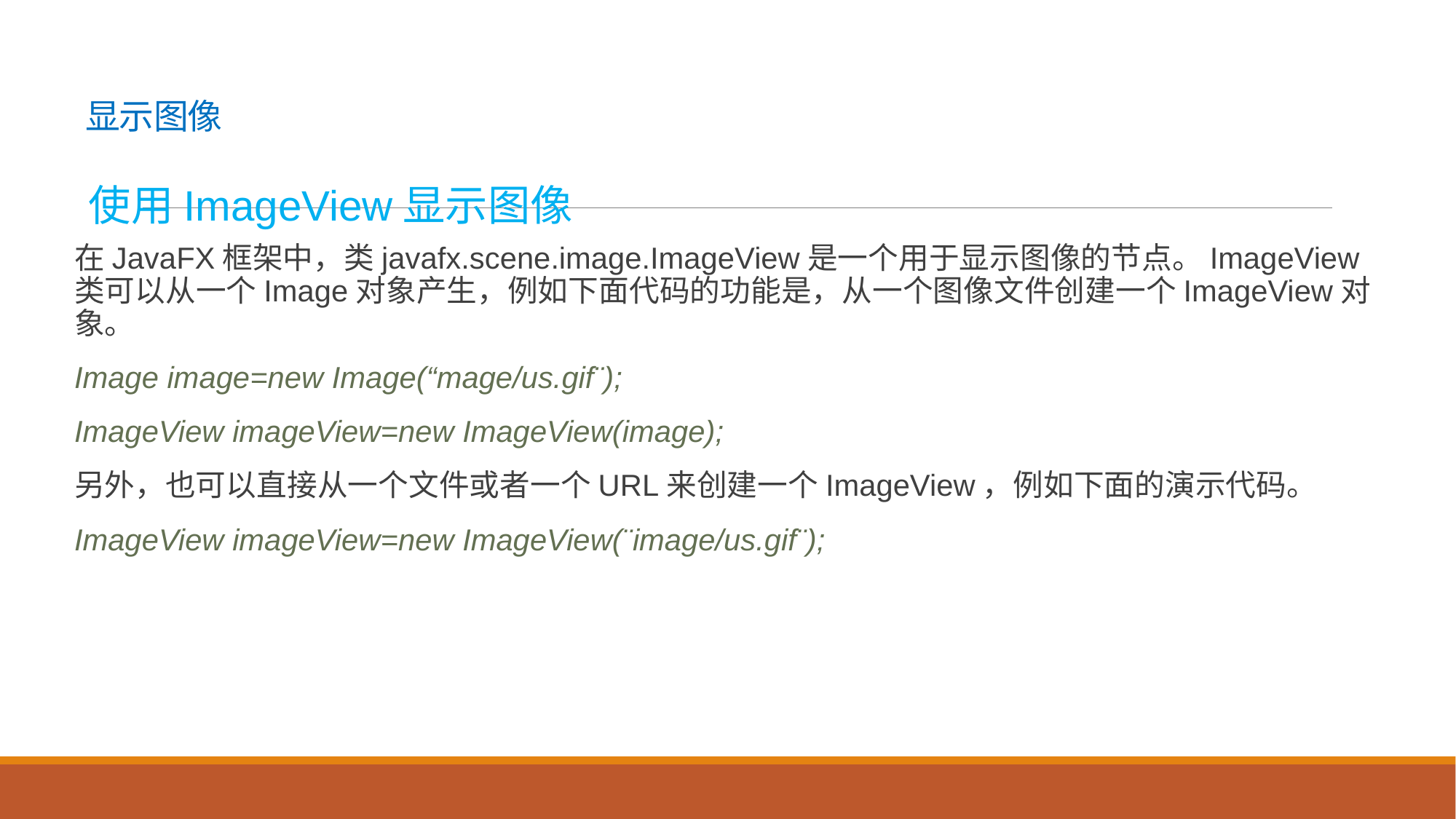

# 显示图像
使用ImageView显示图像
在JavaFX框架中，类javafx.scene.image.ImageView是一个用于显示图像的节点。ImageView类可以从一个Image对象产生，例如下面代码的功能是，从一个图像文件创建一个ImageView对象。
Image image=new Image(“mage/us.gif¨);
ImageView imageView=new ImageView(image);
另外，也可以直接从一个文件或者一个URL来创建一个ImageView，例如下面的演示代码。
ImageView imageView=new ImageView(¨image/us.gif¨);